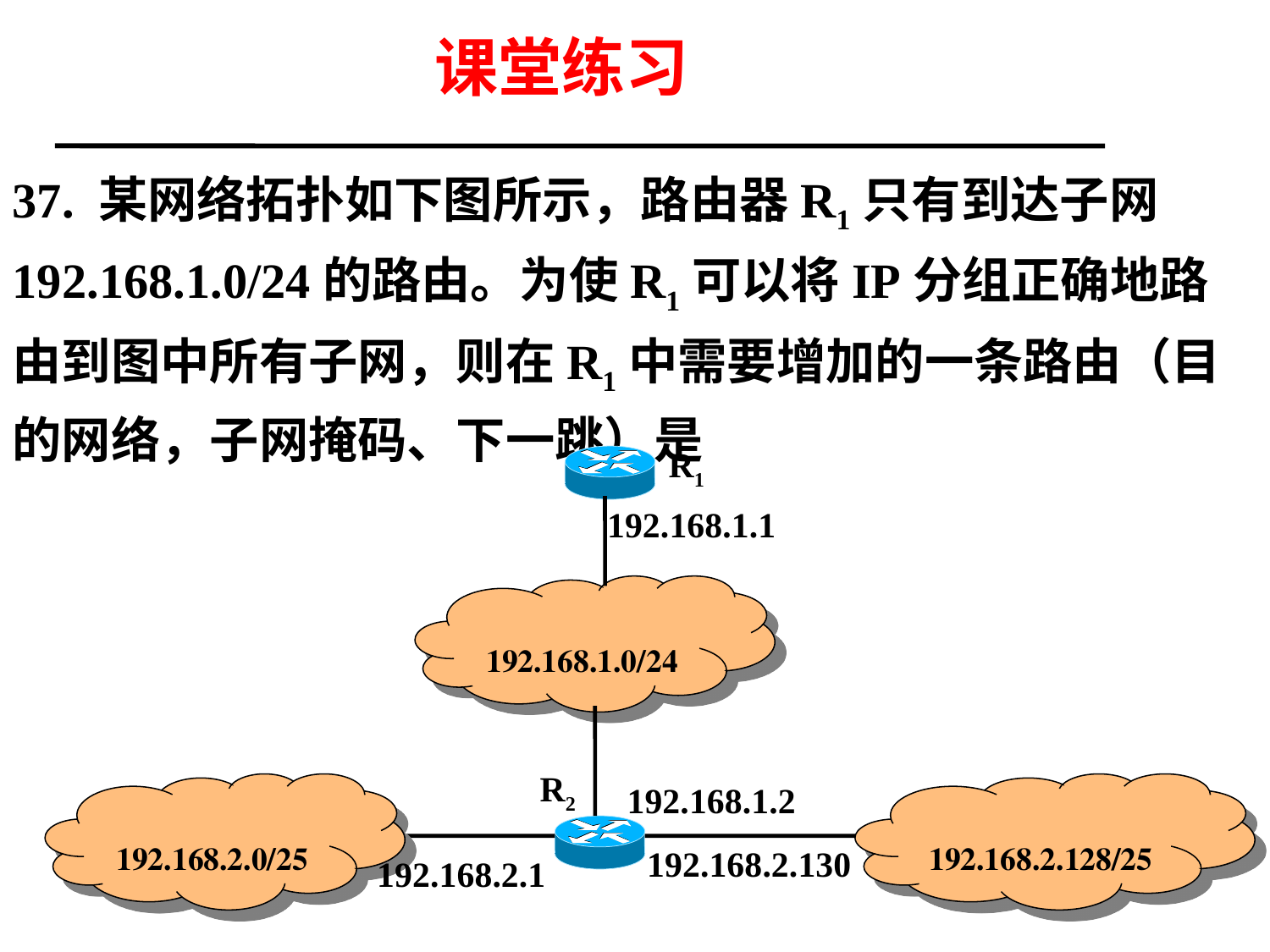

# 课堂练习

37. 某网络拓扑如下图所示，路由器R1只有到达子网192.168.1.0/24的路由。为使R1可以将IP分组正确地路由到图中所有子网，则在R1中需要增加的一条路由（目的网络，子网掩码、下一跳）是
R1

192.168.1.1

192.168.1.0/24

R2
192.168.1.2

192.168.2.0/25

192.168.2.128/25

192.168.2.130

192.168.2.1